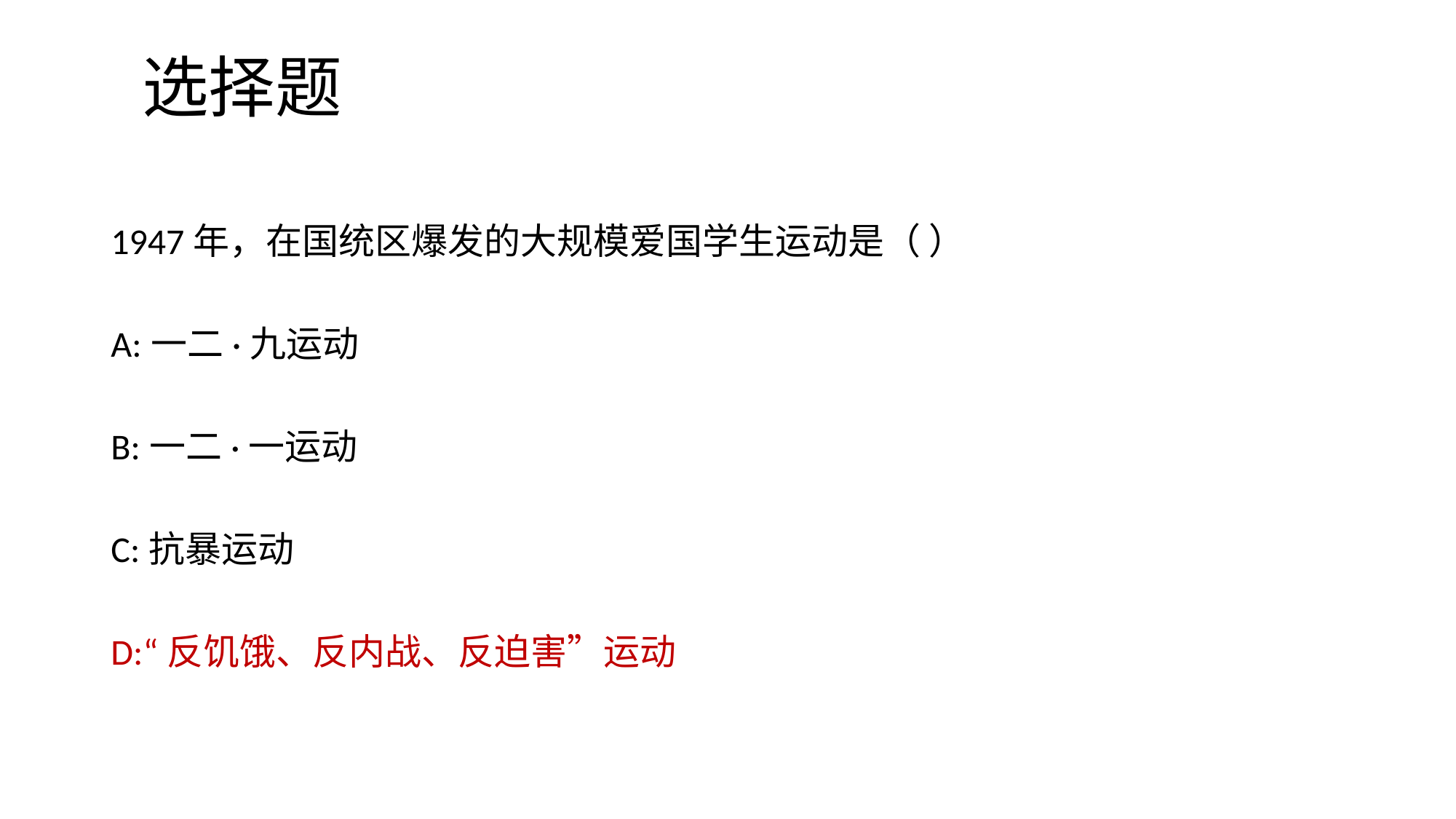

# 选择题
1947年，在国统区爆发的大规模爱国学生运动是（ ）
A:一二·九运动
B:一二·一运动
C:抗暴运动
D:“反饥饿、反内战、反迫害”运动